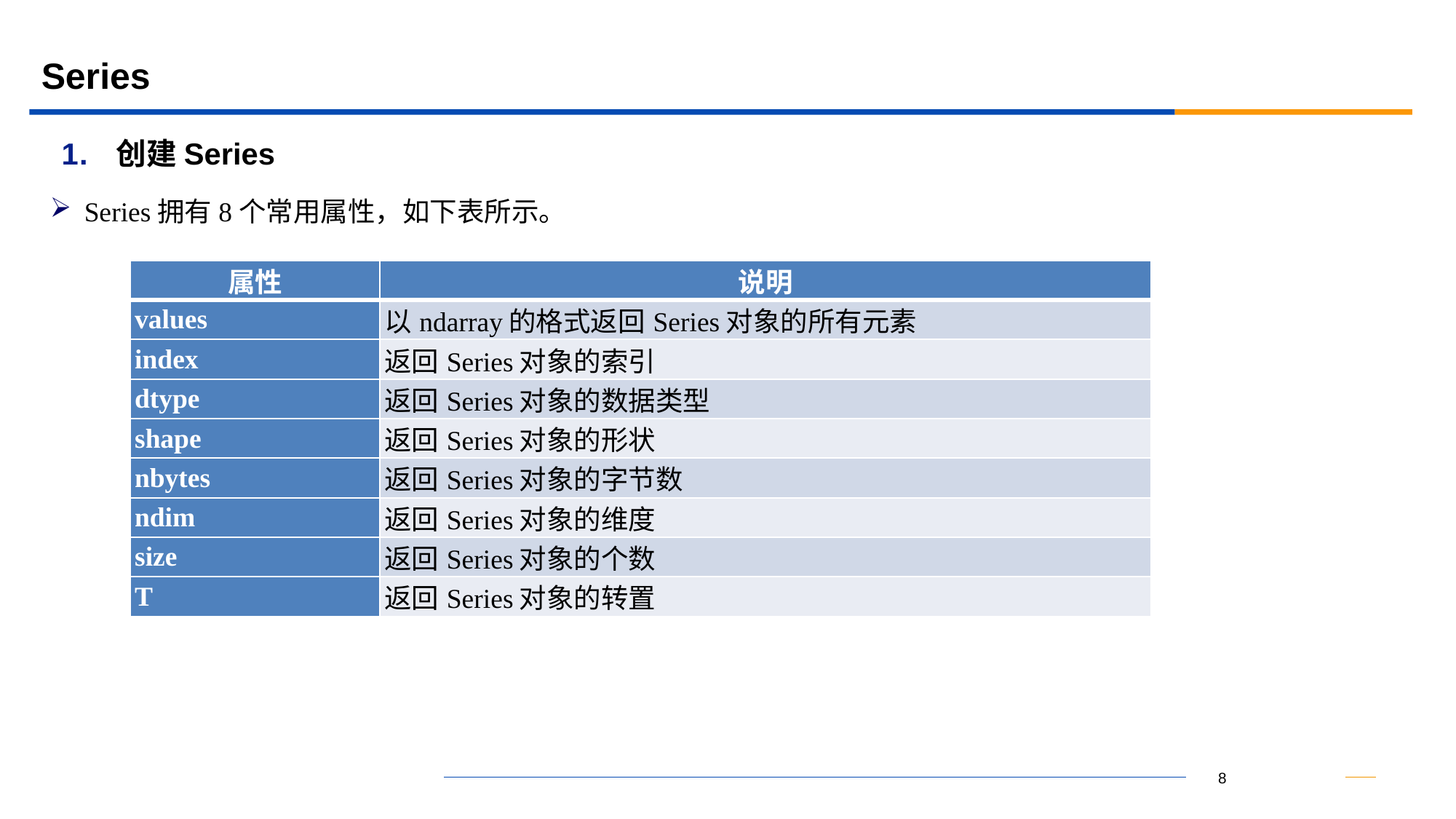

# Series
创建Series
Series拥有8个常用属性，如下表所示。
| 属性 | 说明 |
| --- | --- |
| values | 以ndarray的格式返回Series对象的所有元素 |
| index | 返回Series对象的索引 |
| dtype | 返回Series对象的数据类型 |
| shape | 返回Series对象的形状 |
| nbytes | 返回Series对象的字节数 |
| ndim | 返回Series对象的维度 |
| size | 返回Series对象的个数 |
| T | 返回Series对象的转置 |